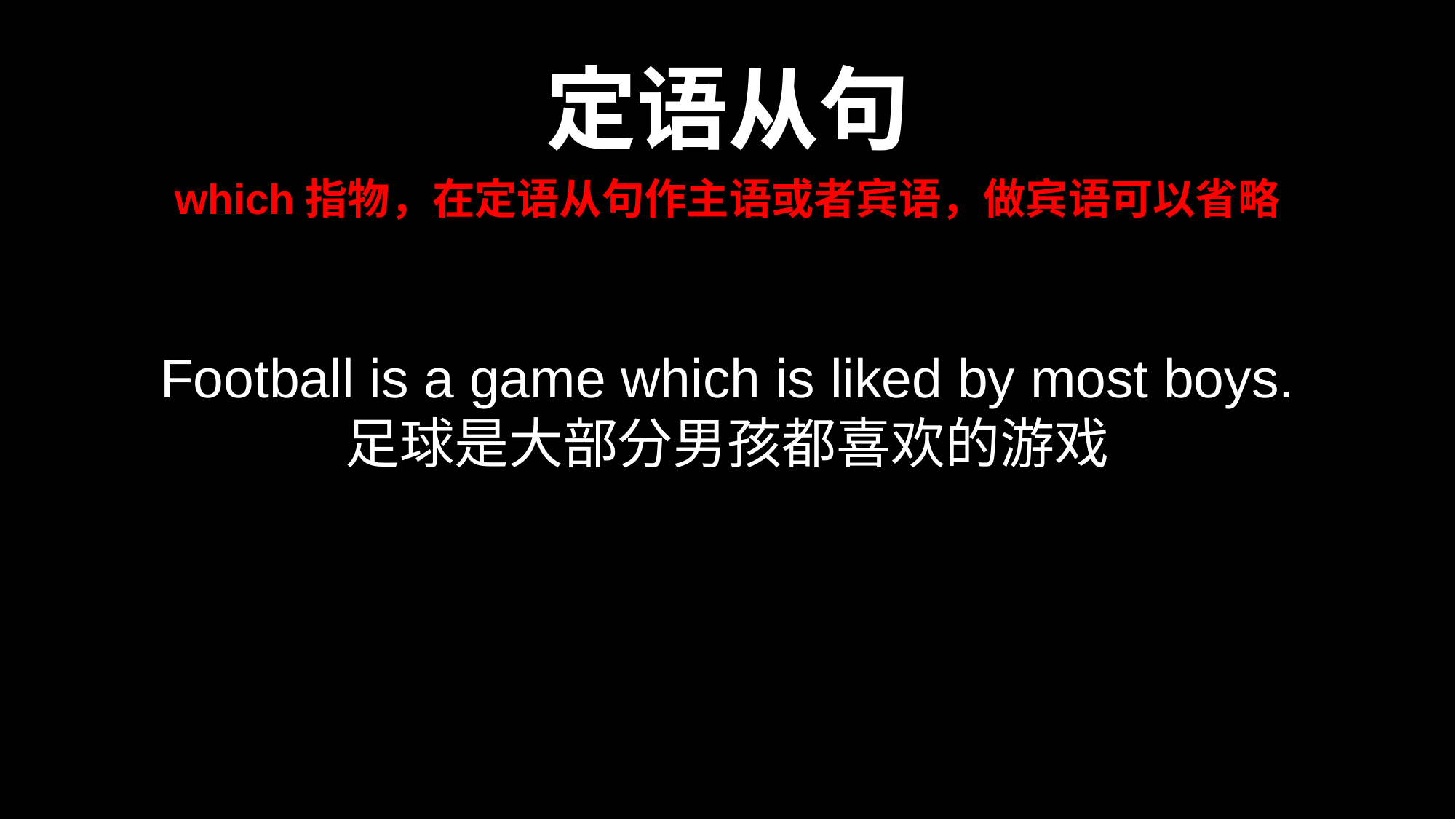

定语从句
which指物，在定语从句作主语或者宾语，做宾语可以省略
Football is a game which is liked by most boys.
足球是大部分男孩都喜欢的游戏